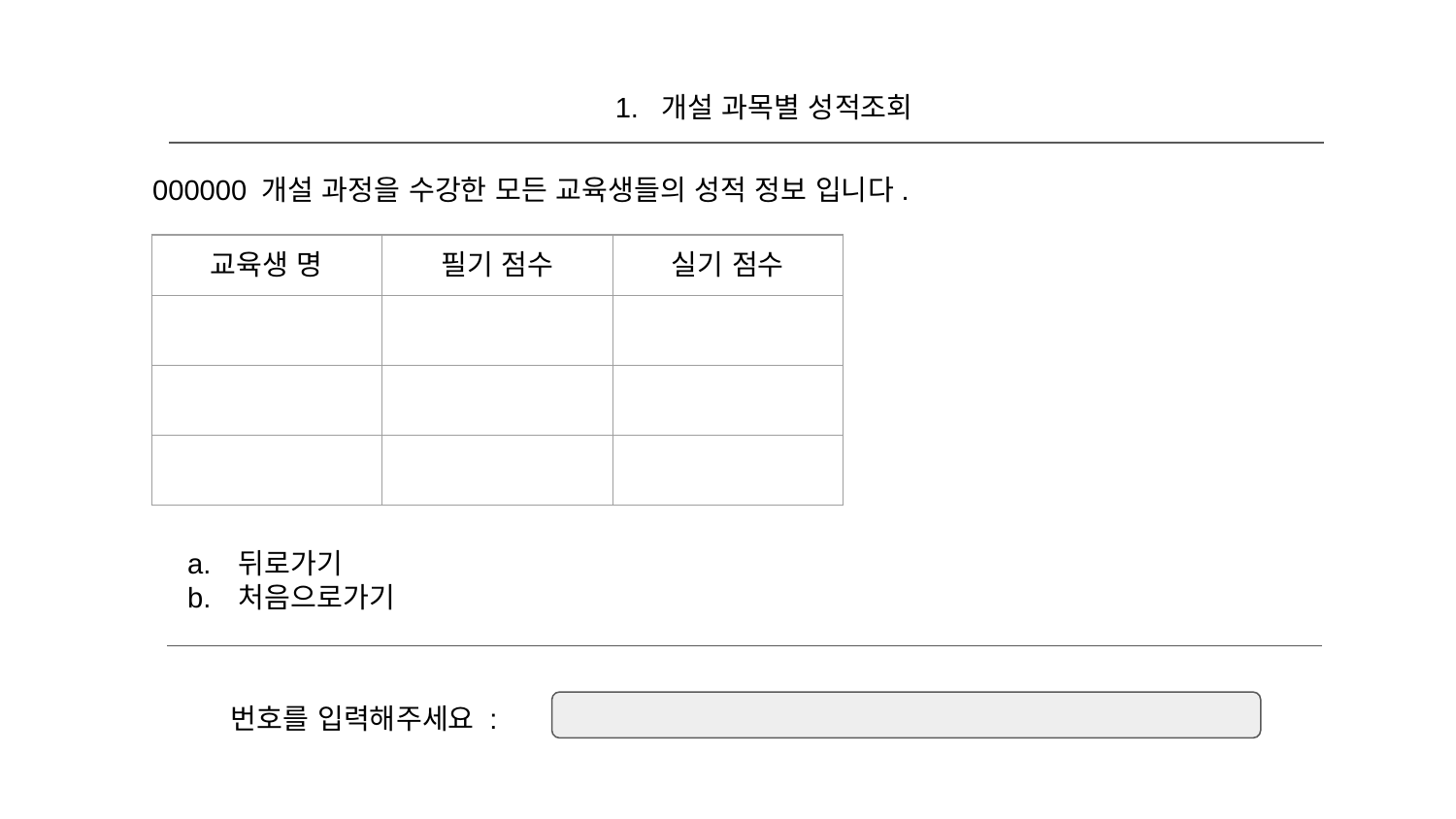

1.  개설 과목별 성적조회
000000 개설 과정을 수강한 모든 교육생들의 성적 정보 입니다.
| 교육생 명 | 필기 점수 | 실기 점수 |
| --- | --- | --- |
|  |  |  |
|  |  |  |
|  |  |  |
뒤로가기
처음으로가기
번호를 입력해주세요 :